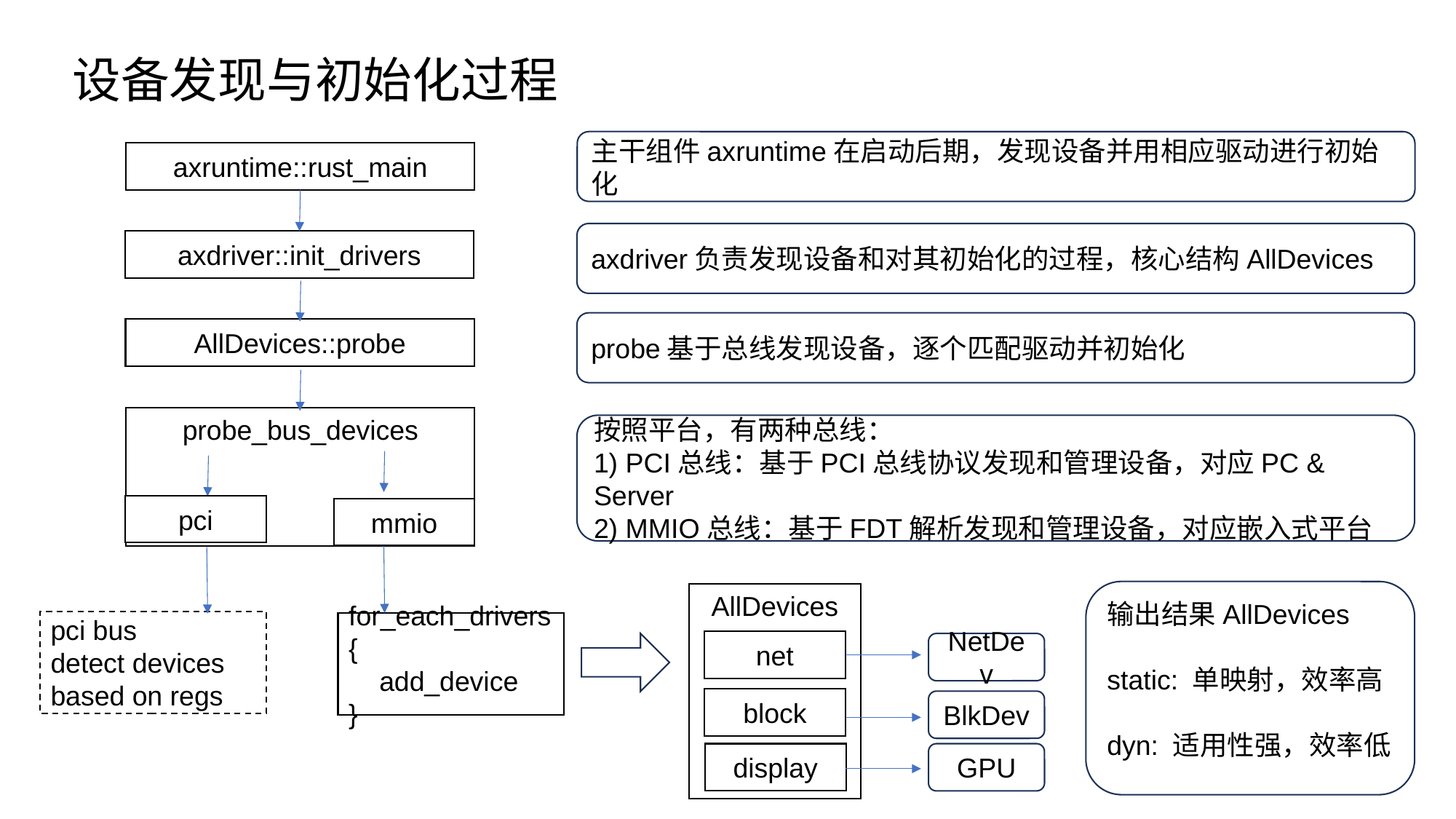

设备发现与初始化过程
主干组件axruntime在启动后期，发现设备并用相应驱动进行初始化
axruntime::rust_main
axdriver负责发现设备和对其初始化的过程，核心结构AllDevices
axdriver::init_drivers
probe基于总线发现设备，逐个匹配驱动并初始化
AllDevices::probe
probe_bus_devices
按照平台，有两种总线：
1) PCI总线：基于PCI总线协议发现和管理设备，对应PC & Server
2) MMIO总线：基于FDT解析发现和管理设备，对应嵌入式平台
pci
mmio
输出结果AllDevices

static: 单映射，效率高

dyn: 适用性强，效率低
AllDevices
pci bus
detect devices
based on regs
for_each_drivers {
    add_device
}
net

NetDev
block
BlkDev
display
GPU